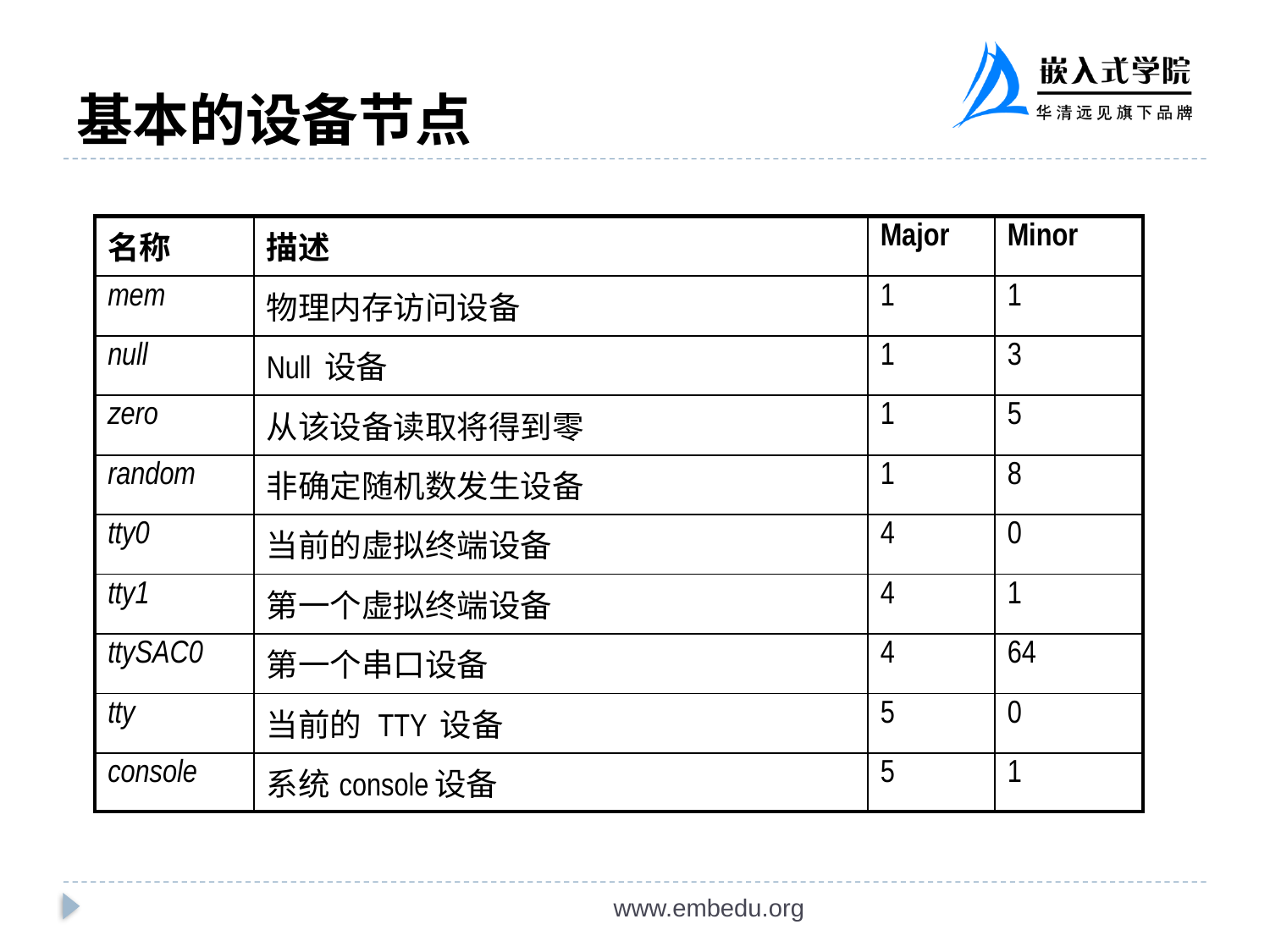

# 基本的设备节点

| 名称 | 描述 | Major | Minor |
| --- | --- | --- | --- |
| mem | 物理内存访问设备 | 1 | 1 |
| null | Null 设备 | 1 | 3 |
| zero | 从该设备读取将得到零 | 1 | 5 |
| random | 非确定随机数发生设备 | 1 | 8 |
| tty0 | 当前的虚拟终端设备 | 4 | 0 |
| tty1 | 第一个虚拟终端设备 | 4 | 1 |
| ttySAC0 | 第一个串口设备 | 4 | 64 |
| tty | 当前的 TTY 设备 | 5 | 0 |
| console | 系统console设备 | 5 | 1 |
www.embedu.org